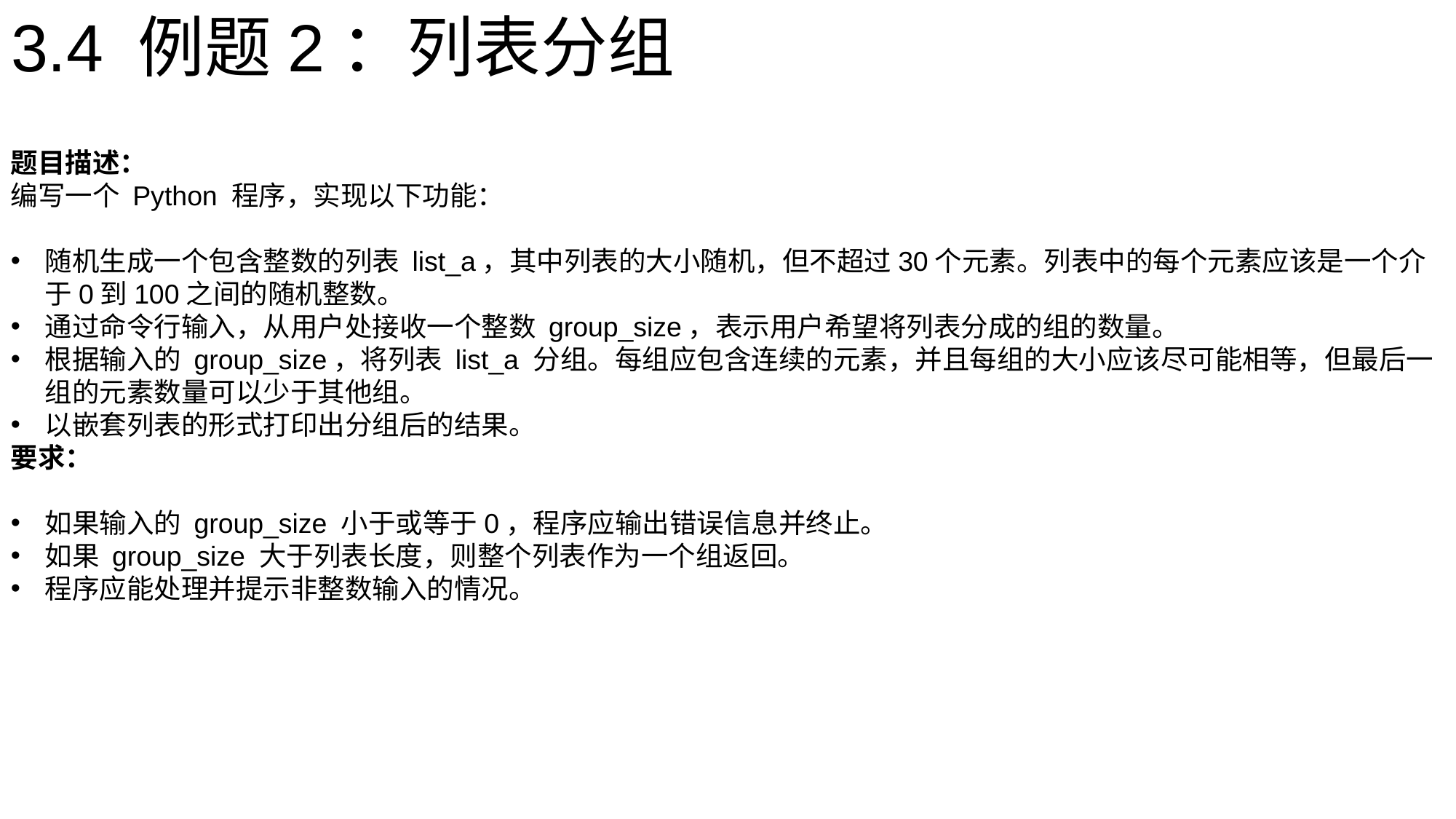

# 3.4 例题2：列表分组
题目描述：
编写一个 Python 程序，实现以下功能：

随机生成一个包含整数的列表 list_a，其中列表的大小随机，但不超过30个元素。列表中的每个元素应该是一个介于0到100之间的随机整数。
通过命令行输入，从用户处接收一个整数 group_size，表示用户希望将列表分成的组的数量。
根据输入的 group_size，将列表 list_a 分组。每组应包含连续的元素，并且每组的大小应该尽可能相等，但最后一组的元素数量可以少于其他组。
以嵌套列表的形式打印出分组后的结果。
要求：

如果输入的 group_size 小于或等于0，程序应输出错误信息并终止。
如果 group_size 大于列表长度，则整个列表作为一个组返回。
程序应能处理并提示非整数输入的情况。